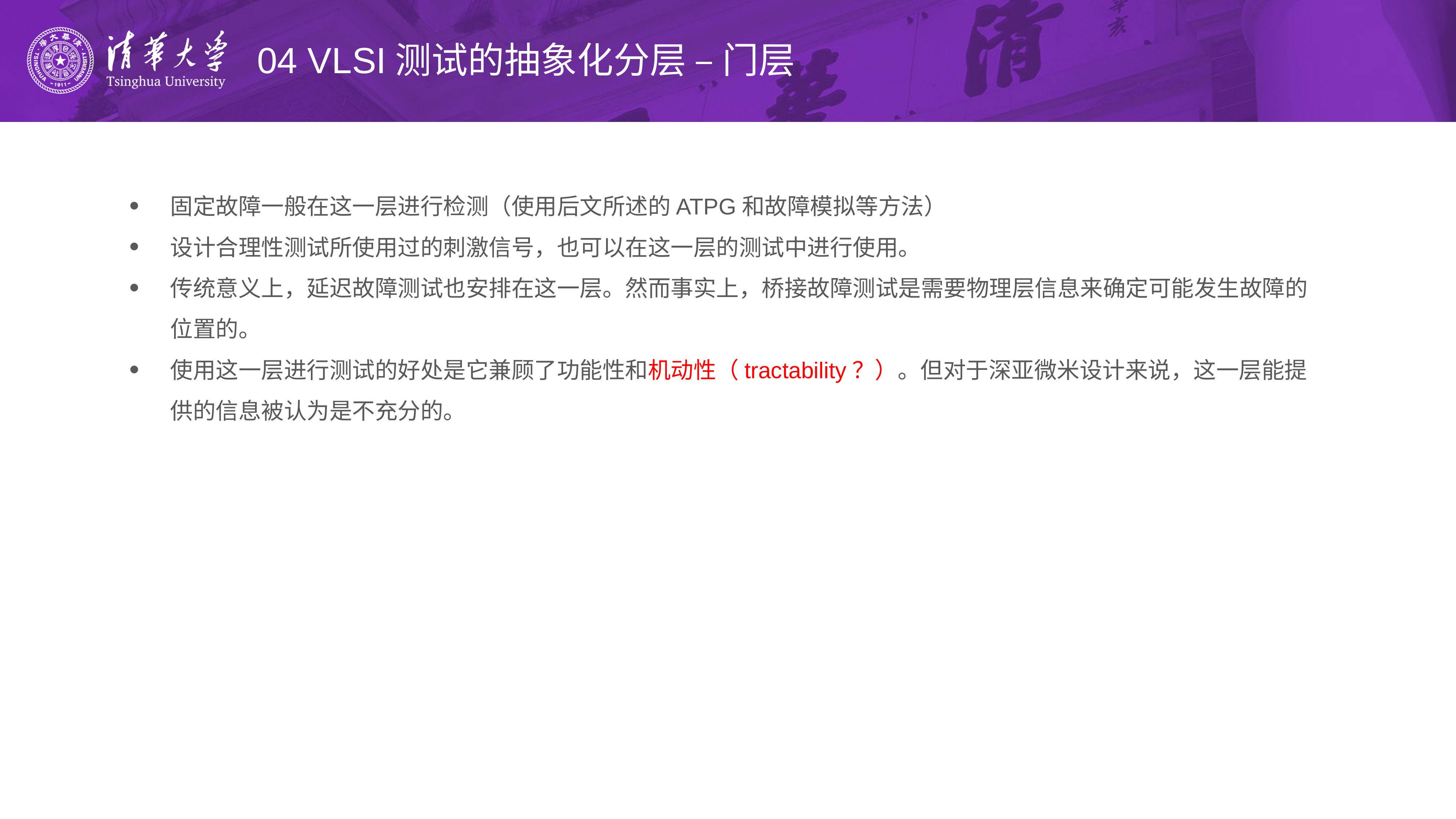

# 04 VLSI测试的抽象化分层 – 门层
固定故障一般在这一层进行检测（使用后文所述的ATPG和故障模拟等方法）
设计合理性测试所使用过的刺激信号，也可以在这一层的测试中进行使用。
传统意义上，延迟故障测试也安排在这一层。然而事实上，桥接故障测试是需要物理层信息来确定可能发生故障的位置的。
使用这一层进行测试的好处是它兼顾了功能性和机动性（tractability？）。但对于深亚微米设计来说，这一层能提供的信息被认为是不充分的。